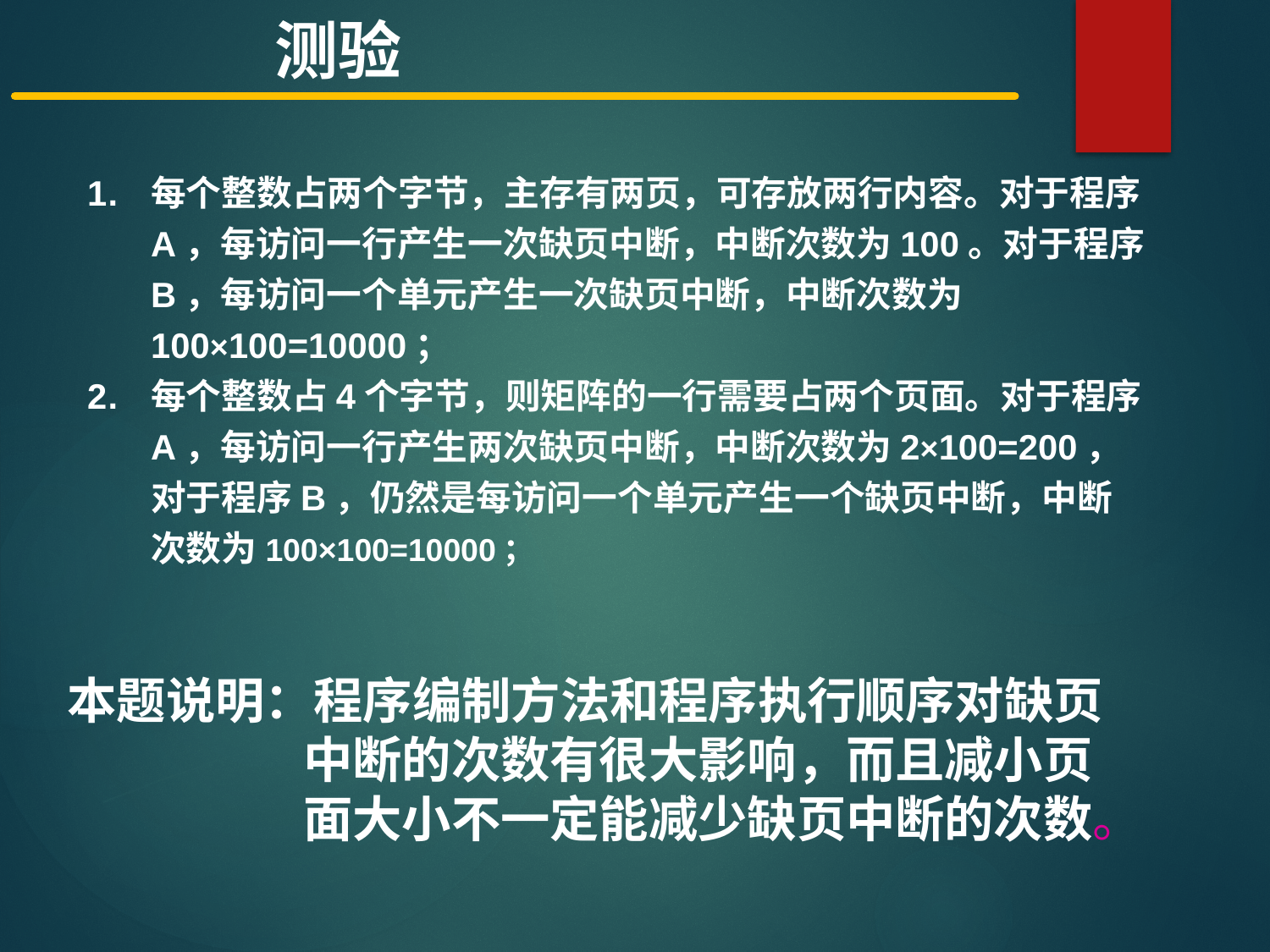

测验
每个整数占两个字节，主存有两页，可存放两行内容。对于程序A，每访问一行产生一次缺页中断，中断次数为100。对于程序B，每访问一个单元产生一次缺页中断，中断次数为100×100=10000；
每个整数占4个字节，则矩阵的一行需要占两个页面。对于程序A，每访问一行产生两次缺页中断，中断次数为2×100=200，对于程序B，仍然是每访问一个单元产生一个缺页中断，中断次数为100×100=10000；
本题说明：程序编制方法和程序执行顺序对缺页
                    中断的次数有很大影响，而且减小页
                    面大小不一定能减少缺页中断的次数。